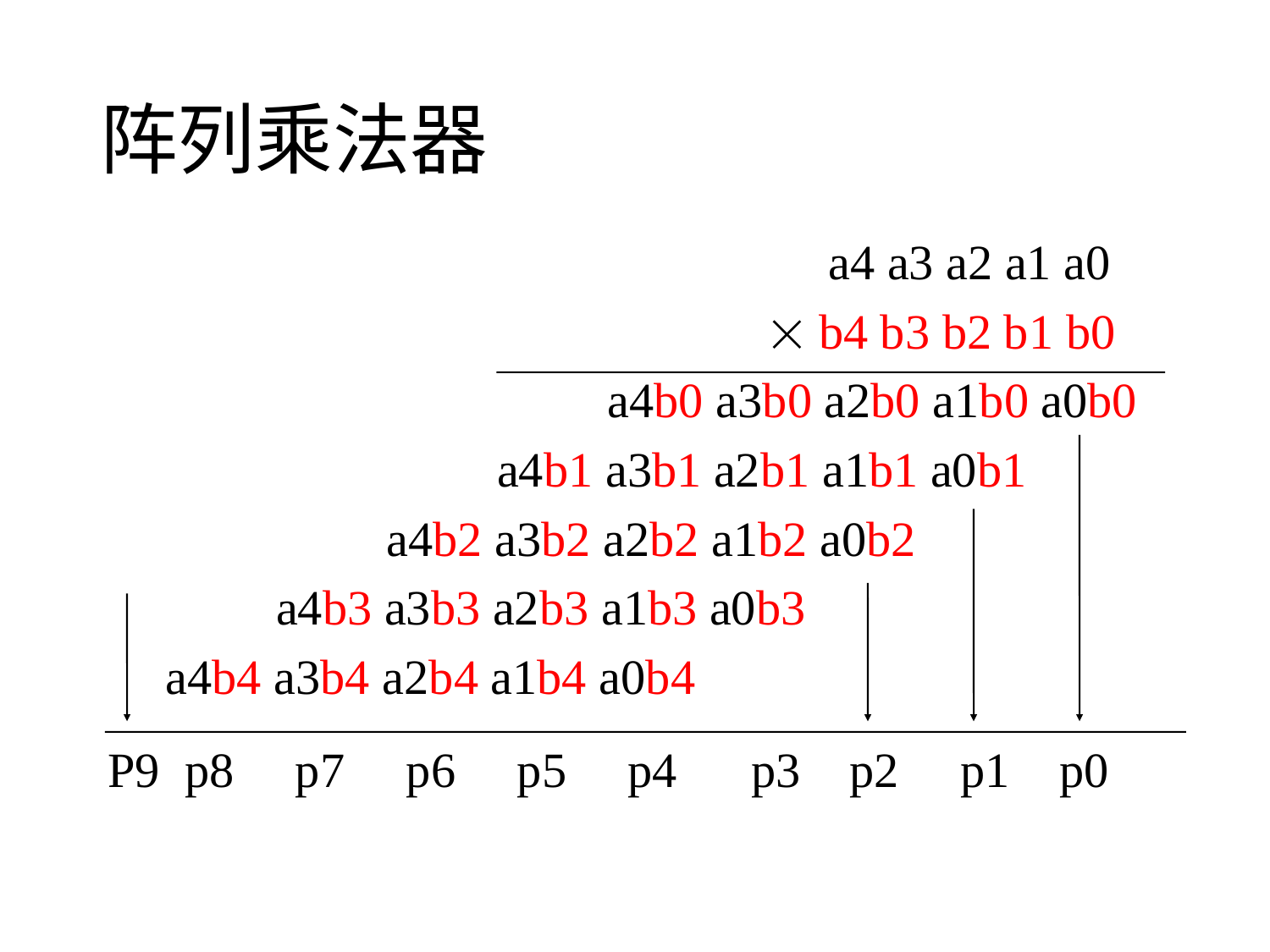

# 阵列乘法器
                                                         a4 a3 a2 a1 a0
                                                    × b4 b3 b2 b1 b0
                                       a4b0 a3b0 a2b0 a1b0 a0b0
                              a4b1 a3b1 a2b1 a1b1 a0b1
                     a4b2 a3b2 a2b2 a1b2 a0b2
            a4b3 a3b3 a2b3 a1b3 a0b3
   a4b4 a3b4 a2b4 a1b4 a0b4

P9  p8     p7     p6     p5     p4      p3    p2     p1    p0